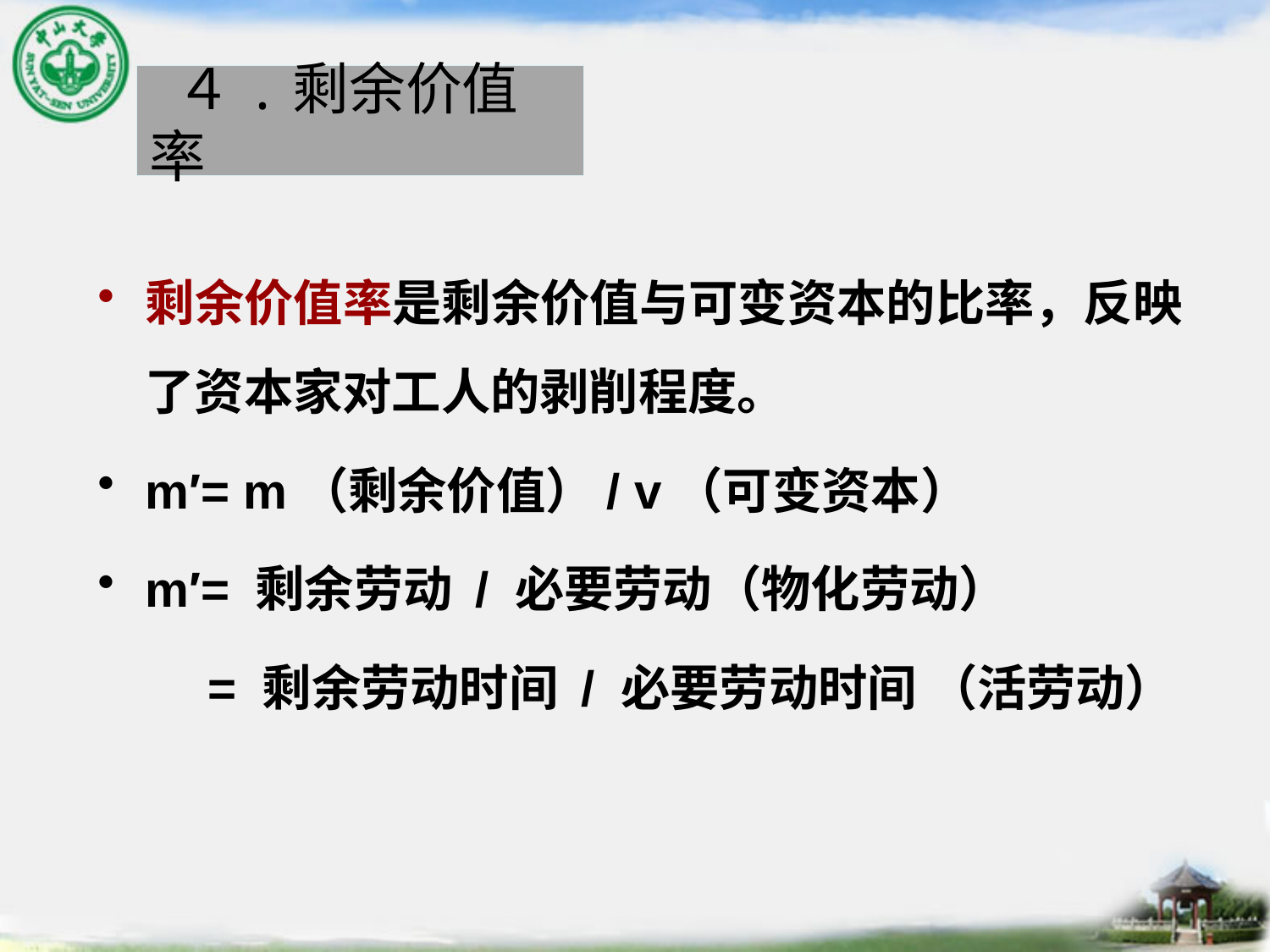

# ４.剩余价值率
剩余价值率是剩余价值与可变资本的比率，反映了资本家对工人的剥削程度。
m′= m（剩余价值）/ v（可变资本）
m′= 剩余劳动 / 必要劳动（物化劳动）
　　= 剩余劳动时间 / 必要劳动时间 （活劳动）